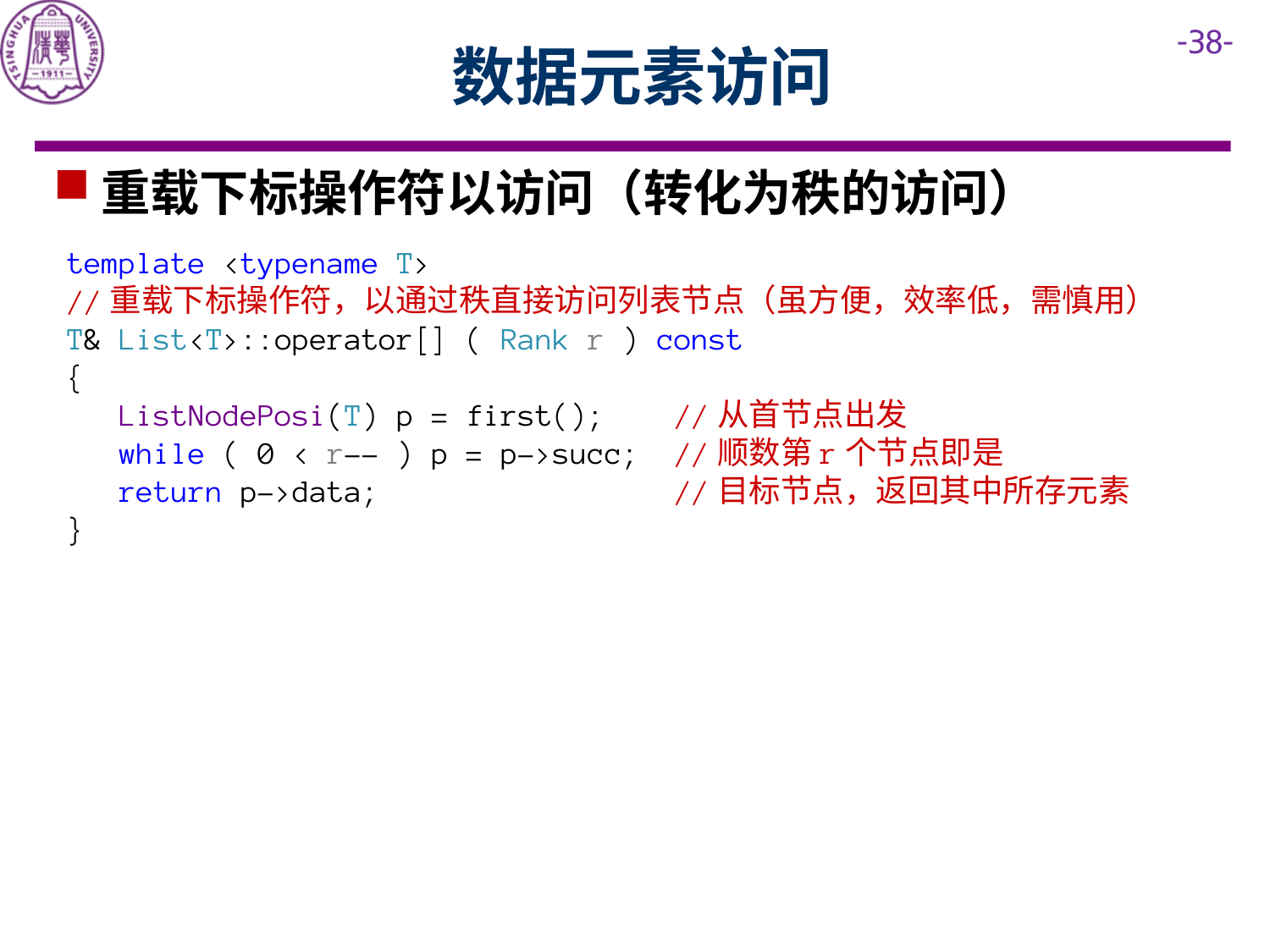

# 数据元素访问
重载下标操作符以访问（转化为秩的访问）
template <typename T>
//重载下标操作符，以通过秩直接访问列表节点（虽方便，效率低，需慎用）
T& List<T>::operator[] ( Rank r ) const
{
   ListNodePosi(T) p = first();    //从首节点出发
   while ( 0 < r-- ) p = p->succ;  //顺数第r个节点即是
   return p->data;                 //目标节点，返回其中所存元素
}